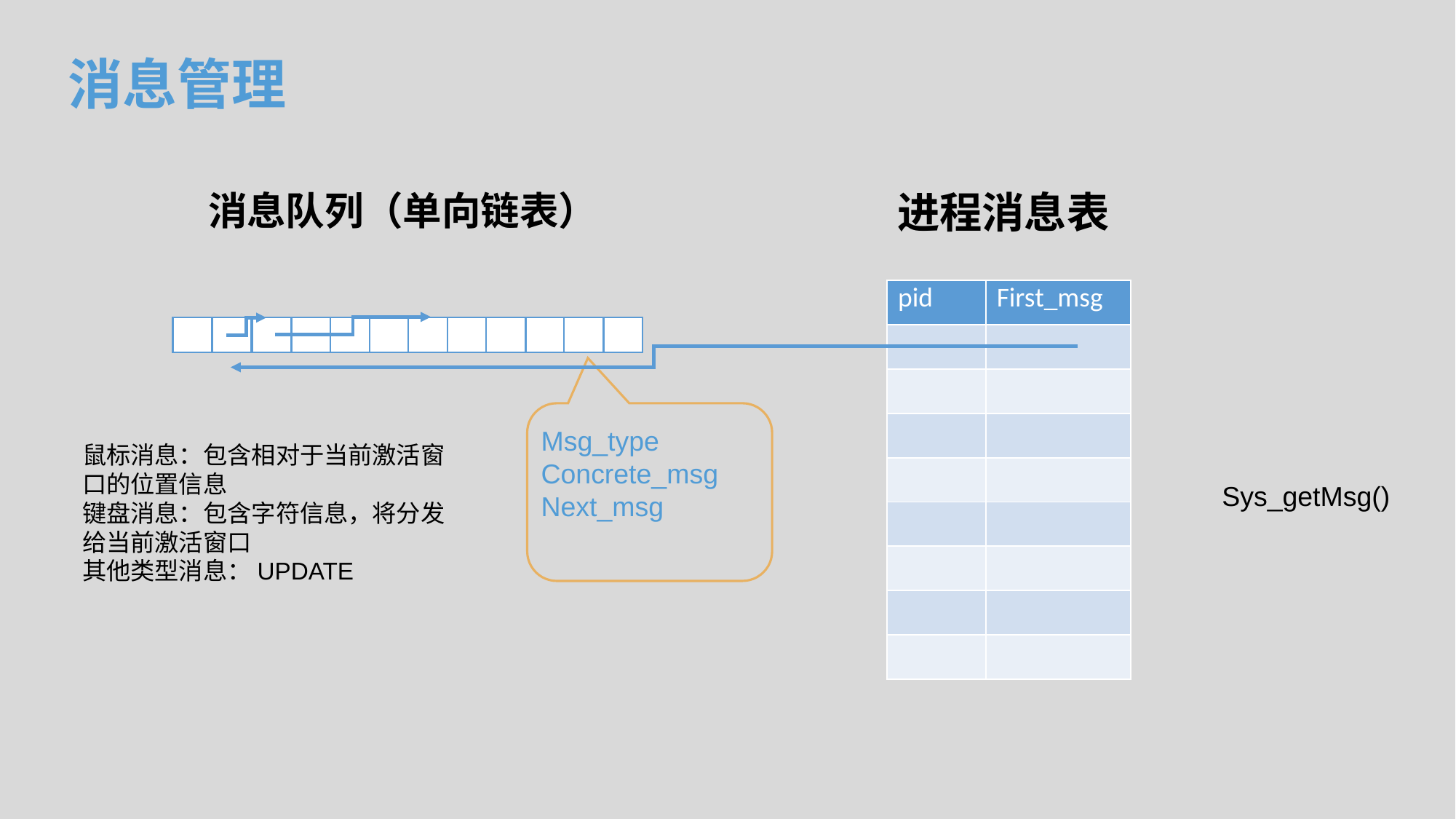

消息管理
进程消息表
消息队列（单向链表）
| pid | First\_msg |
| --- | --- |
|  |  |
|  |  |
|  |  |
|  |  |
|  |  |
|  |  |
|  |  |
|  |  |

Msg_type
Concrete_msg
Next_msg
鼠标消息：包含相对于当前激活窗口的位置信息
键盘消息：包含字符信息，将分发给当前激活窗口
其他类型消息：UPDATE
Sys_getMsg()